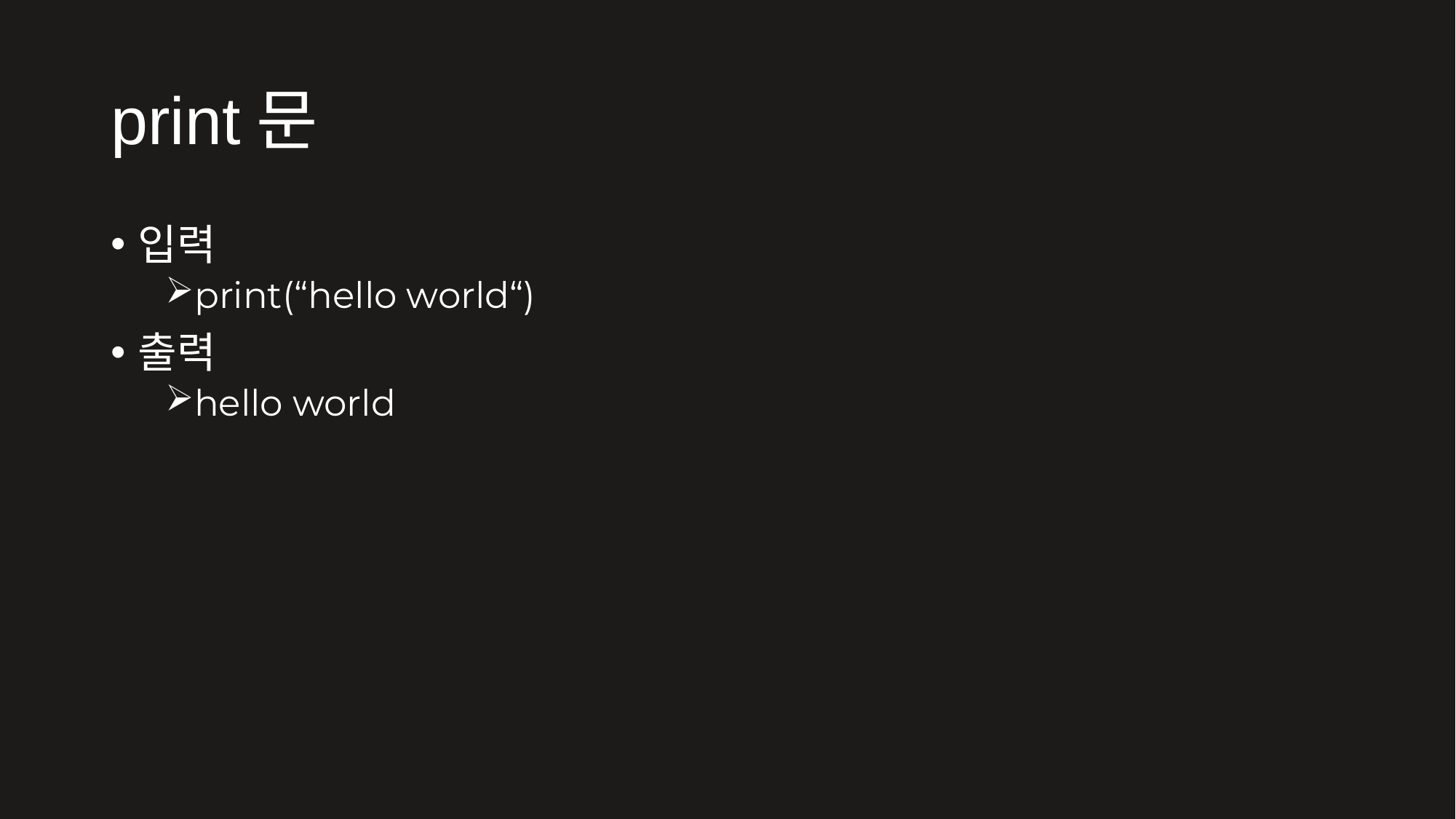

# print문
입력
print(“hello world“)
출력
hello world